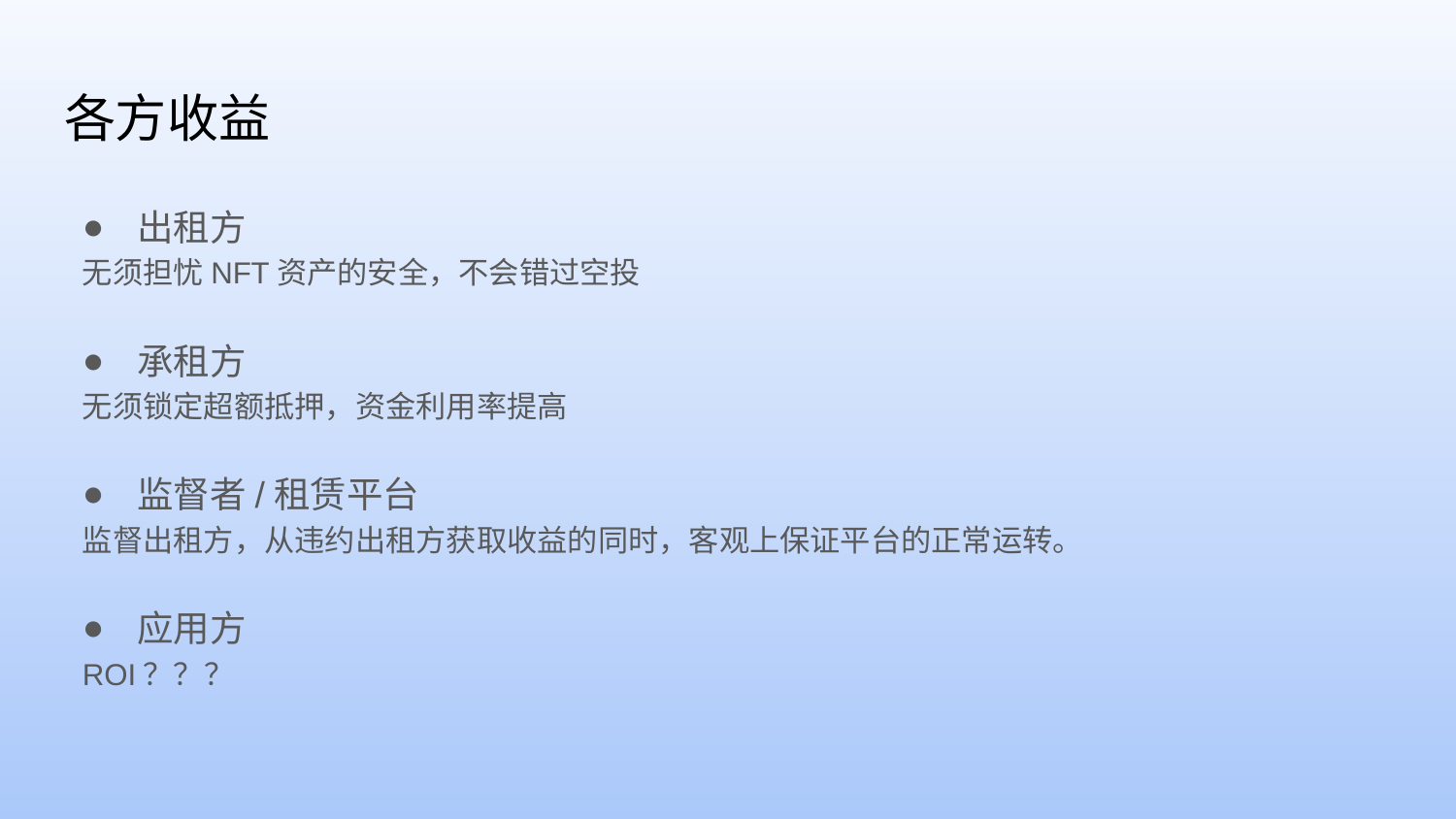

# 各方收益
出租方
无须担忧NFT资产的安全，不会错过空投

承租方
无须锁定超额抵押，资金利用率提高

监督者/租赁平台
监督出租方，从违约出租方获取收益的同时，客观上保证平台的正常运转。

应用方
ROI？？？